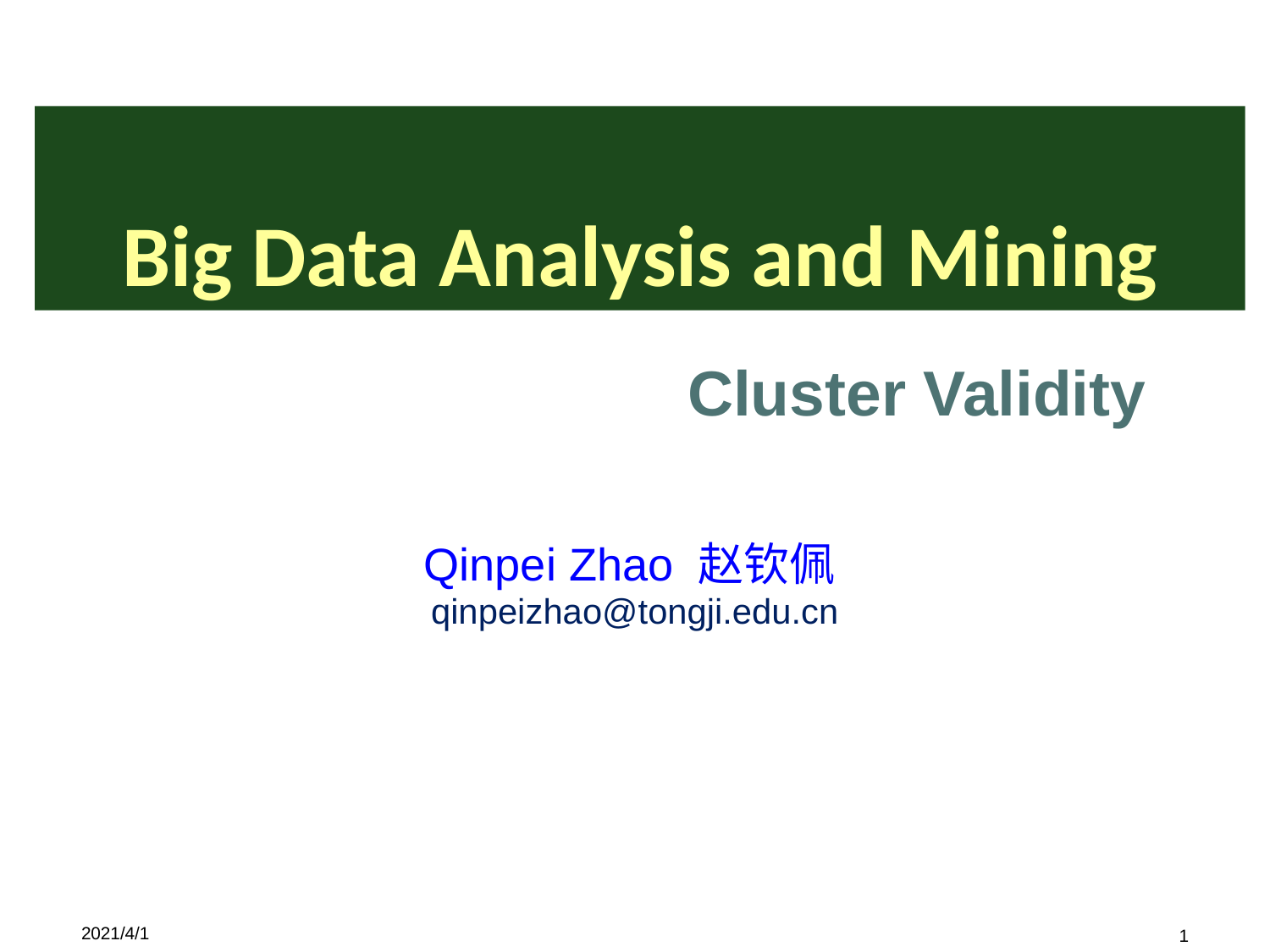

# Big Data Analysis and Mining
Cluster Validity
Qinpei Zhao 赵钦佩
qinpeizhao@tongji.edu.cn

2021/4/1
1